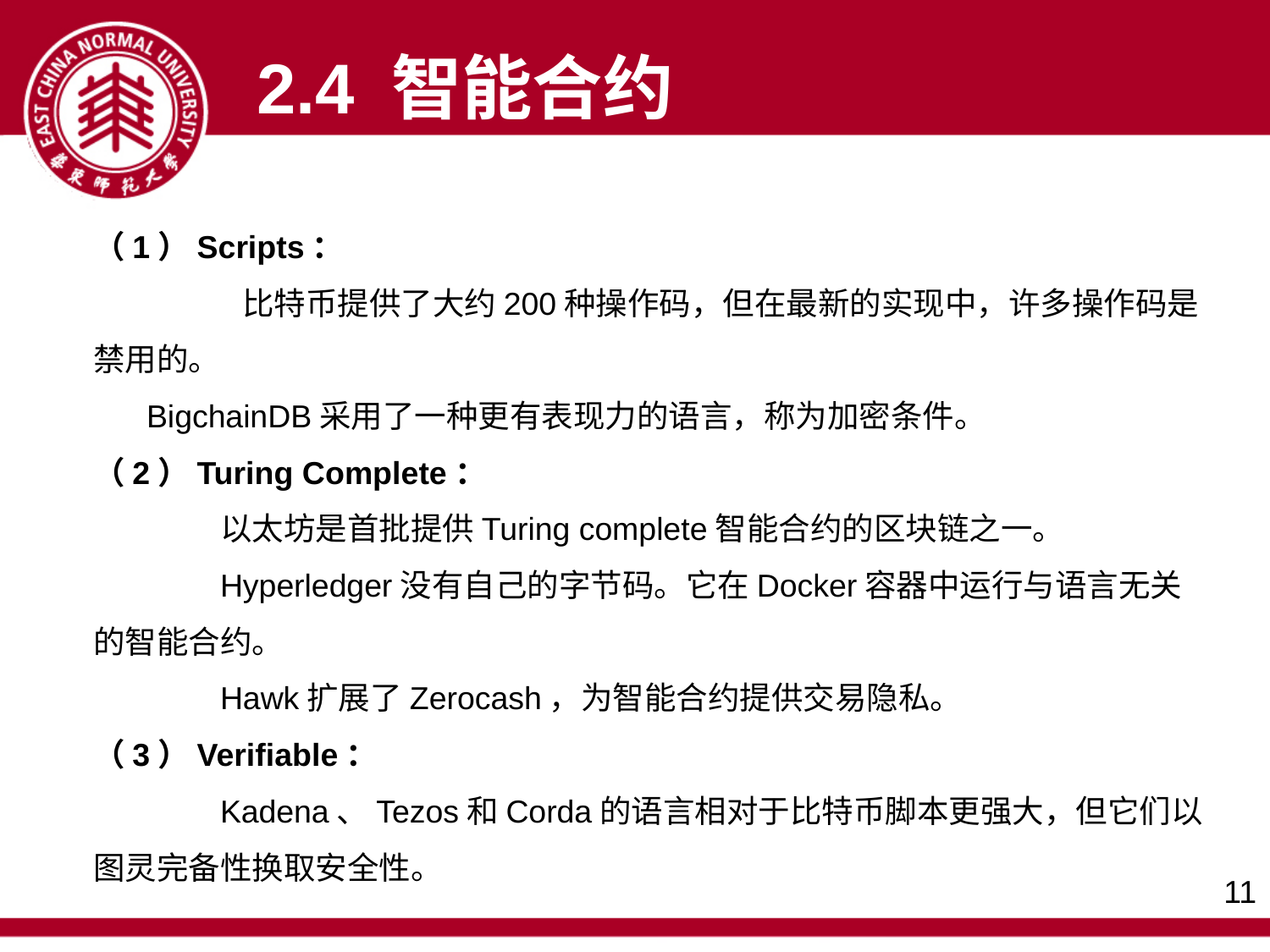

2.4 智能合约
（1）Scripts：
	  比特币提供了大约200种操作码，但在最新的实现中，许多操作码是禁用的。
      BigchainDB采用了一种更有表现力的语言，称为加密条件。
（2）Turing Complete：
	以太坊是首批提供Turing complete智能合约的区块链之一。
	Hyperledger没有自己的字节码。它在Docker容器中运行与语言无关的智能合约。
	Hawk扩展了Zerocash，为智能合约提供交易隐私。
（3）Verifiable：
	Kadena、Tezos和Corda的语言相对于比特币脚本更强大，但它们以图灵完备性换取安全性。
11